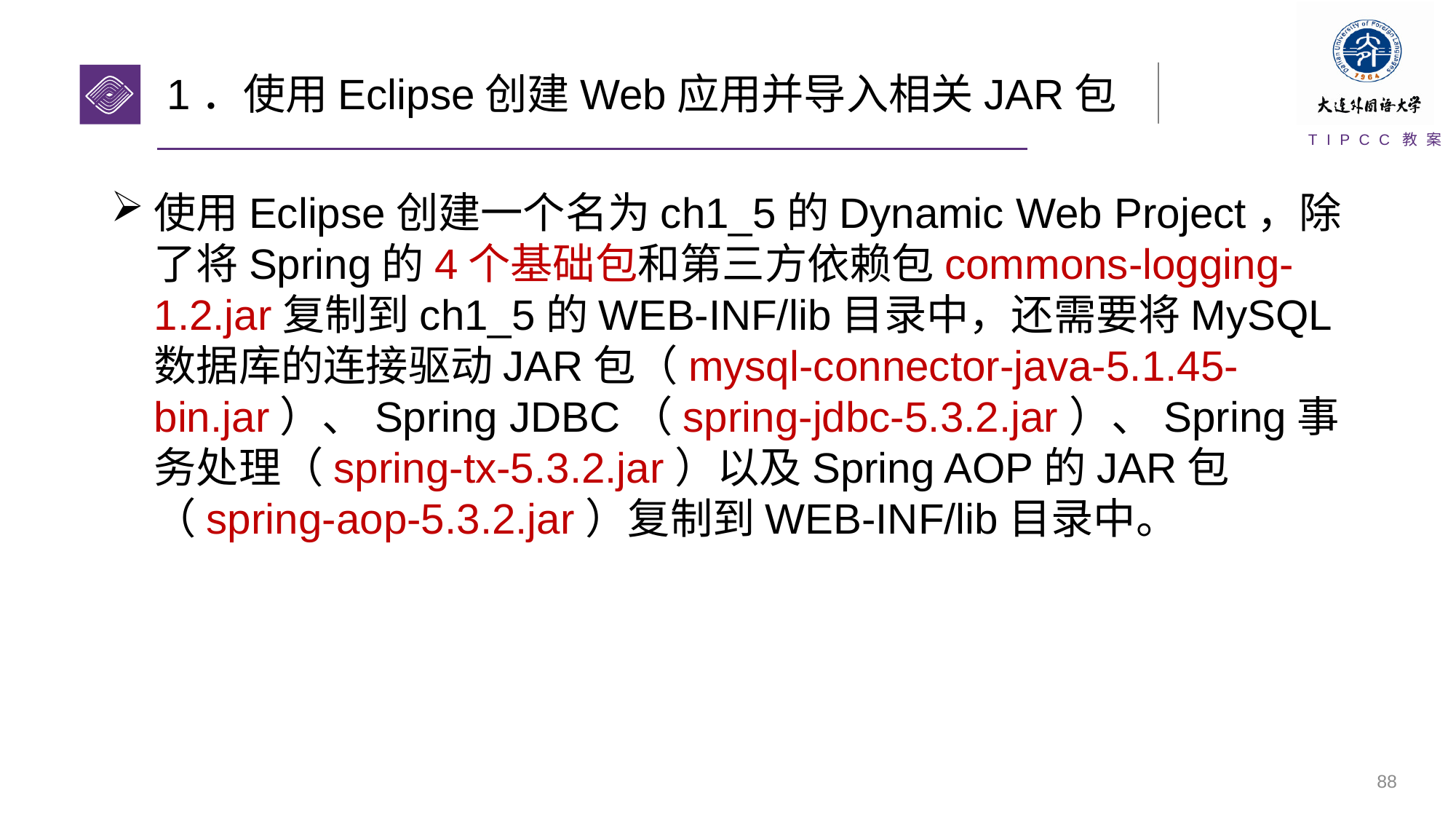

# 1．使用Eclipse创建Web应用并导入相关JAR包
使用Eclipse创建一个名为ch1_5的Dynamic Web Project，除了将Spring的4个基础包和第三方依赖包commons-logging-1.2.jar复制到ch1_5的WEB-INF/lib目录中，还需要将MySQL数据库的连接驱动JAR包（mysql-connector-java-5.1.45-bin.jar）、Spring JDBC（spring-jdbc-5.3.2.jar）、Spring事务处理（spring-tx-5.3.2.jar）以及Spring AOP的JAR包（spring-aop-5.3.2.jar）复制到WEB-INF/lib目录中。
88